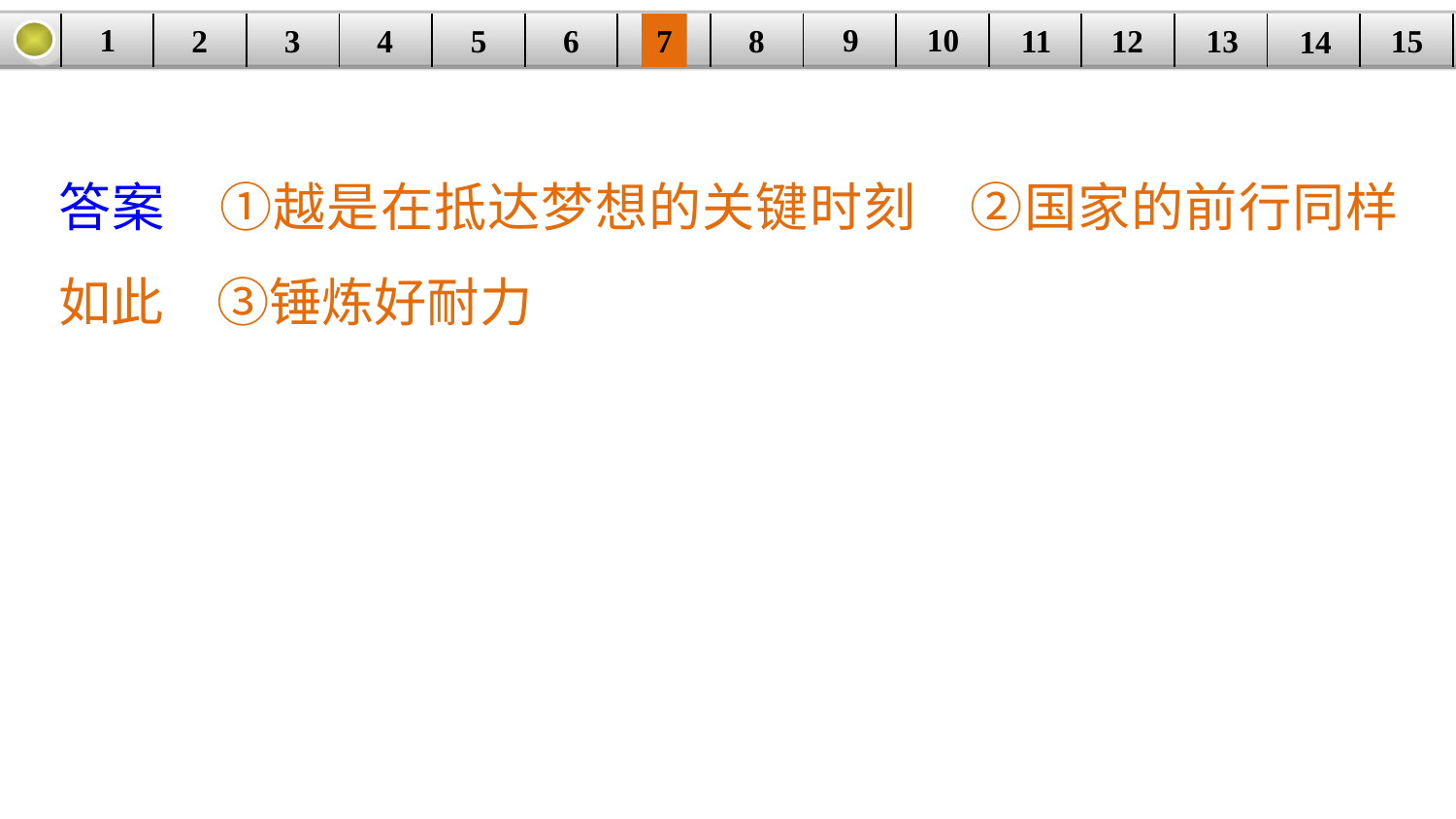

9
10
1
3
4
5
6
8
11
2
12
15
|  |  |  |  |  |  |  |  |  |  |  |  |  |  |  |
| --- | --- | --- | --- | --- | --- | --- | --- | --- | --- | --- | --- | --- | --- | --- |
7
13
14

答案　①越是在抵达梦想的关键时刻　②国家的前行同样如此　③锤炼好耐力